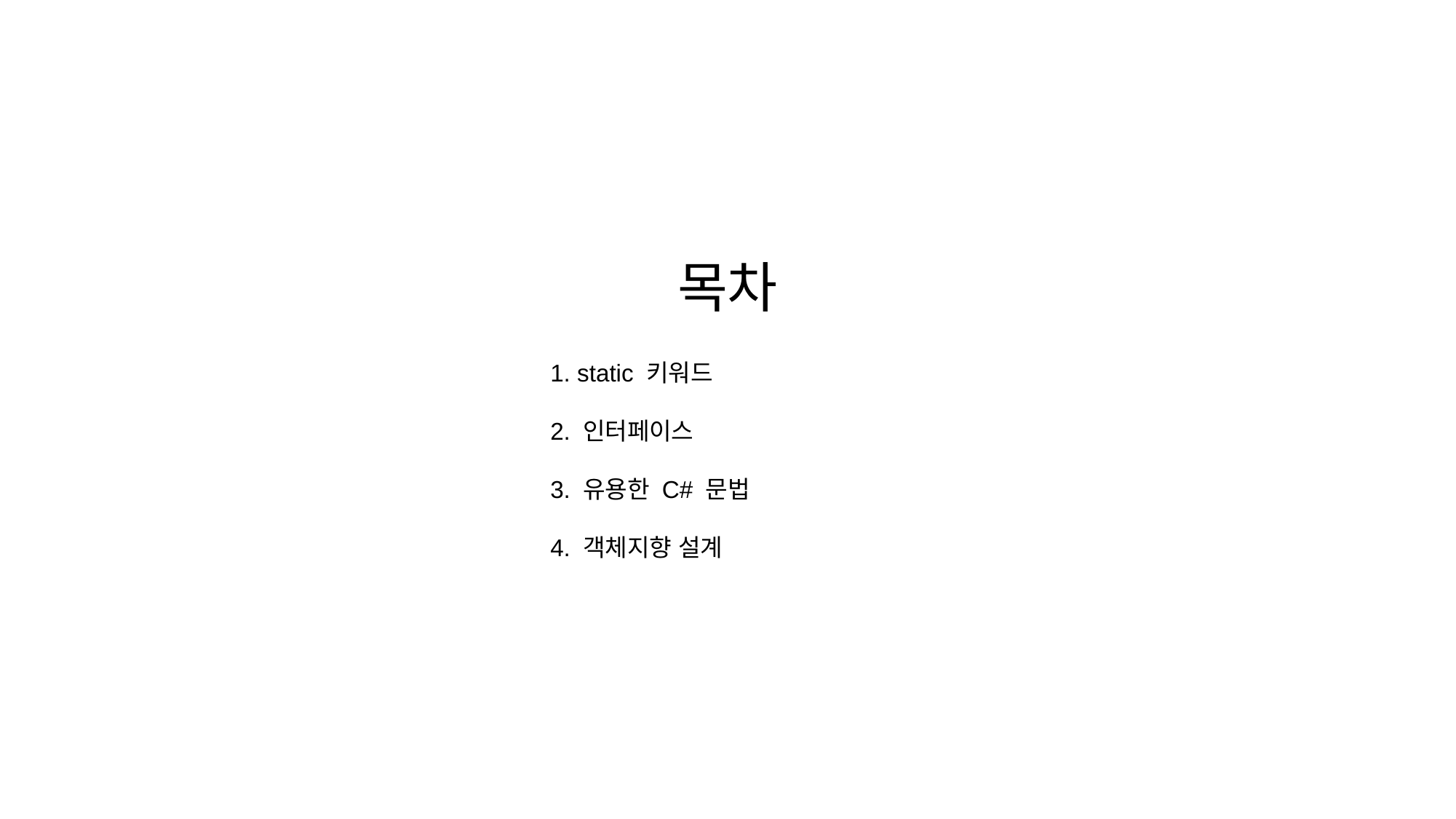

목차
1. static 키워드

2. 인터페이스

3. 유용한 C# 문법

4. 객체지향 설계